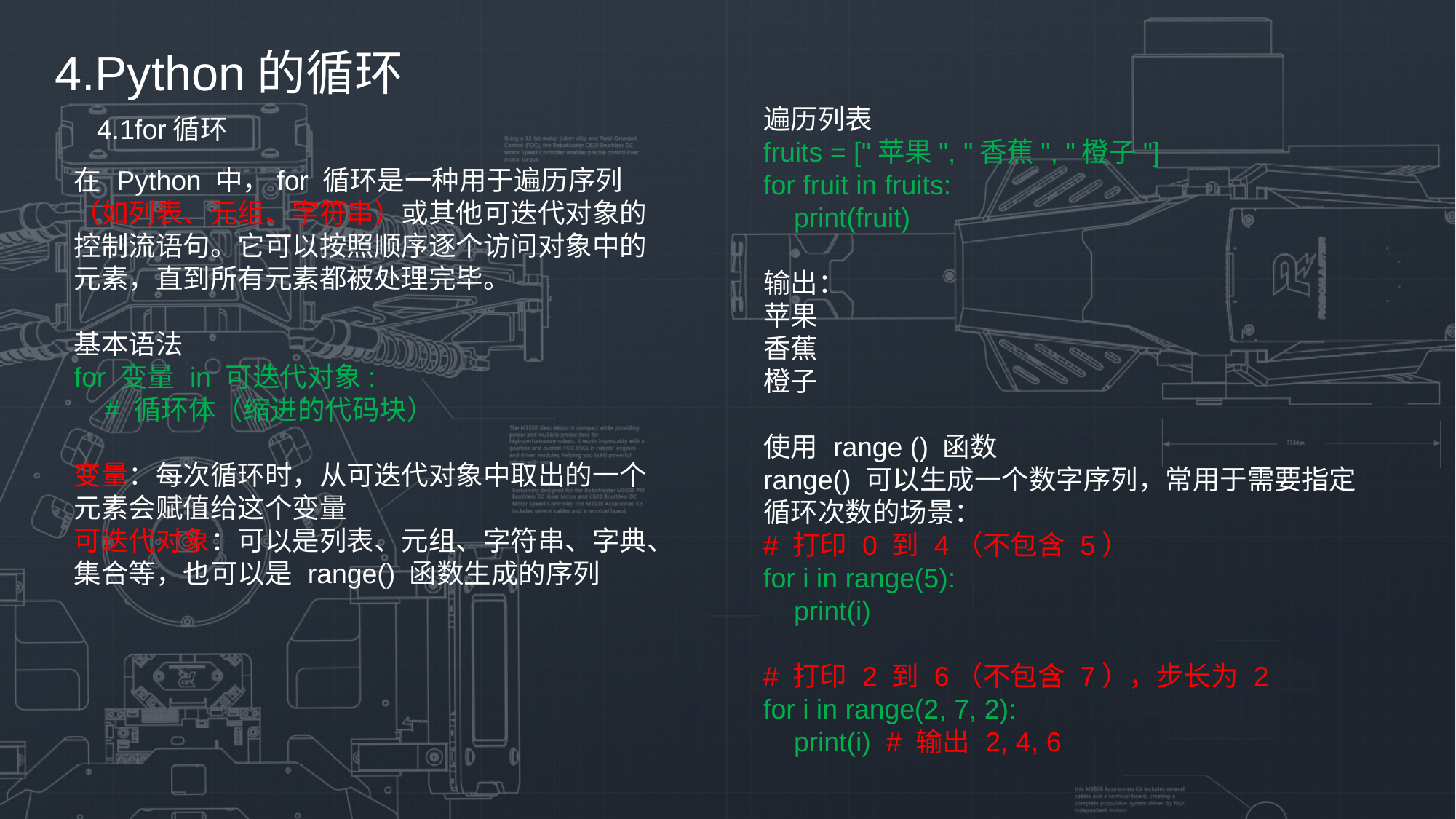

4.Python的循环
遍历列表
fruits = ["苹果", "香蕉", "橙子"]
for fruit in fruits:
    print(fruit)

输出：
苹果
香蕉
橙子

使用 range () 函数
range() 可以生成一个数字序列，常用于需要指定循环次数的场景：
# 打印 0 到 4（不包含 5）
for i in range(5):
    print(i)

# 打印 2 到 6（不包含 7），步长为 2
for i in range(2, 7, 2):
    print(i)  # 输出 2, 4, 6

4.1for循环
在 Python 中，for 循环是一种用于遍历序列（如列表、元组、字符串）或其他可迭代对象的控制流语句。它可以按照顺序逐个访问对象中的元素，直到所有元素都被处理完毕。

基本语法
for 变量 in 可迭代对象:
    # 循环体（缩进的代码块）

变量：每次循环时，从可迭代对象中取出的一个元素会赋值给这个变量
可迭代对象：可以是列表、元组、字符串、字典、集合等，也可以是 range() 函数生成的序列